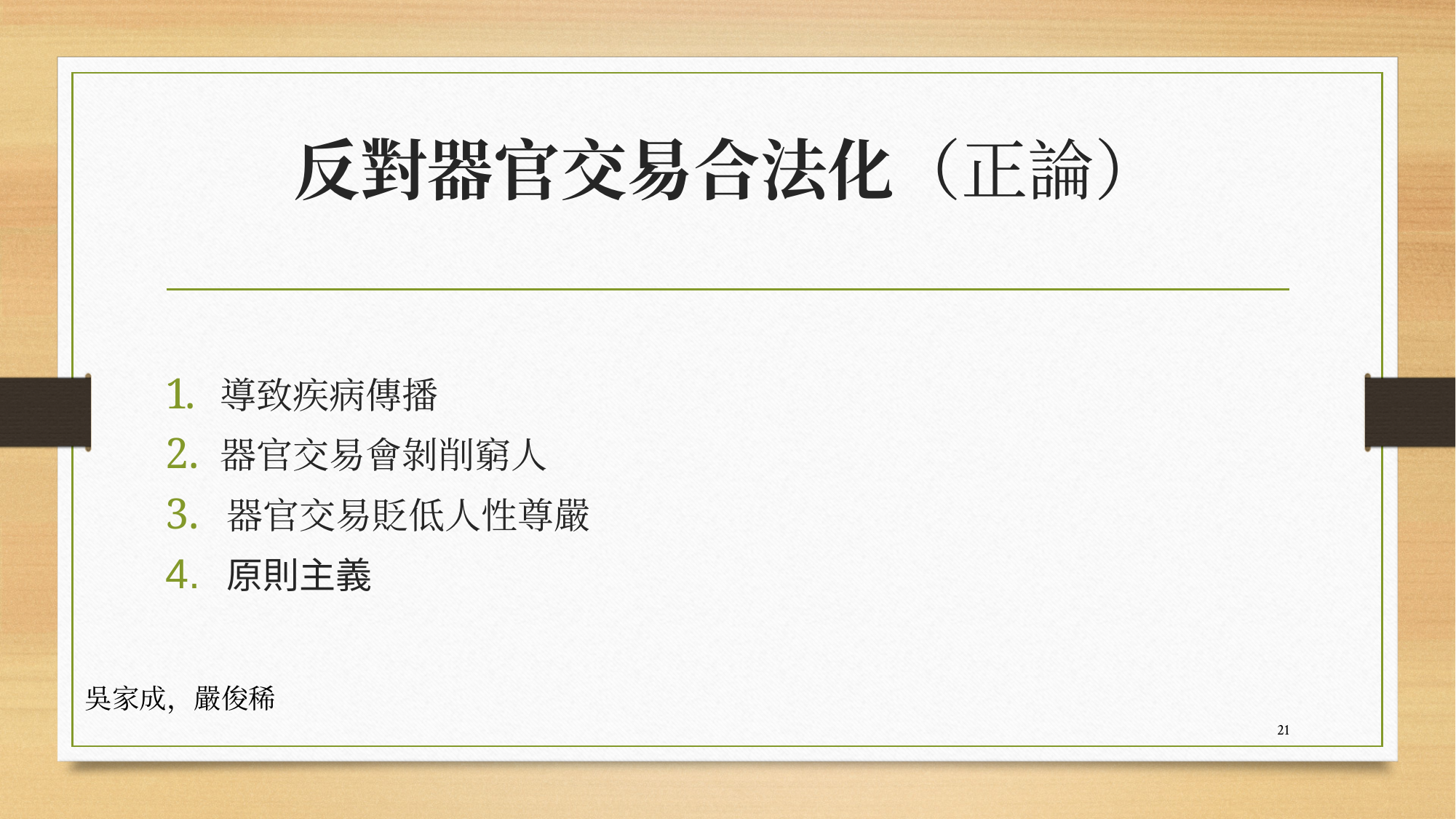

# 反對器官交易合法化（正論）
導致疾病傳播
器官交易會剝削窮人
器官交易貶低人性尊嚴
原則主義
吳家成，嚴俊稀
21